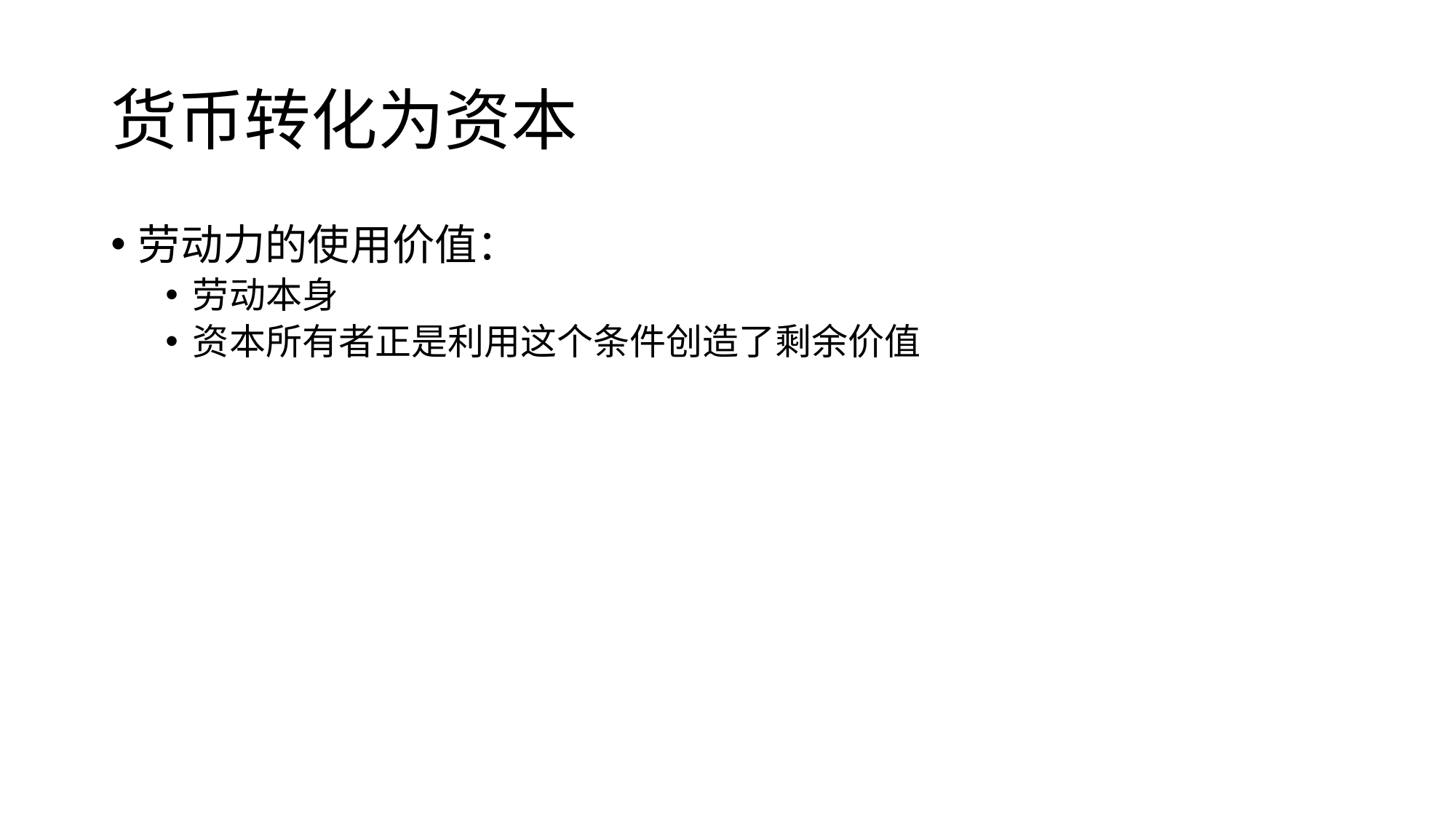

# 货币转化为资本
劳动力的使用价值：
劳动本身
资本所有者正是利用这个条件创造了剩余价值